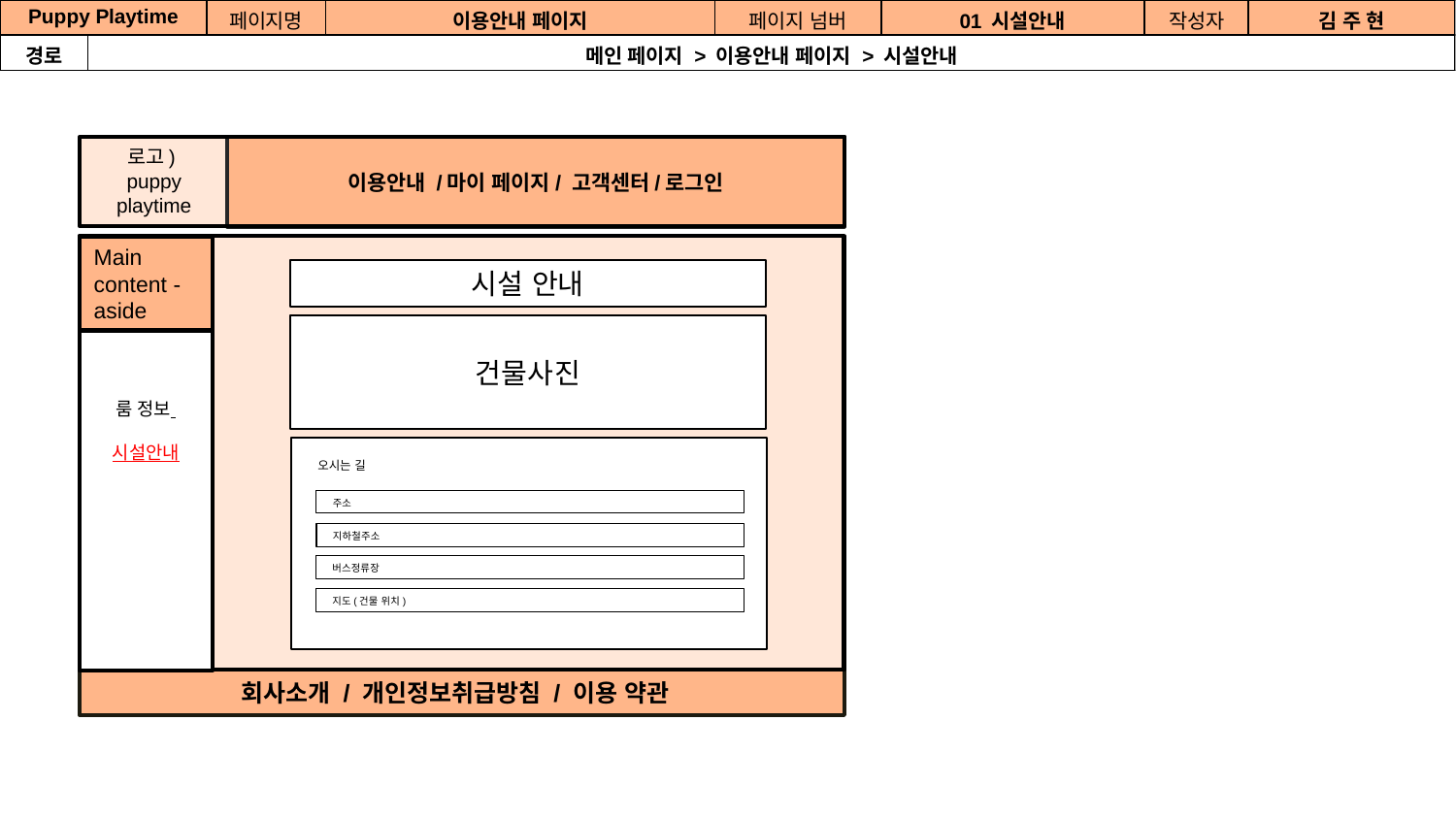

| Puppy Playtime | 김 주 영 | 페이지명 | 이용안내 페이지 | 페이지 넘버 | 01 시설안내 | 작성자 | 김 주 현 |
| --- | --- | --- | --- | --- | --- | --- | --- |
| 경로 | 메인 페이지 > 이용안내 페이지 > 시설안내 | 김 주 영 | 김 주 영 | 김 주 영 | 김 주 영 | 김 주 영 | 김 주 영 |
공간(오피스) 대여 시스템
이용안내 /마이 페이지/ 고객센터/로그인
로고)
puppy
playtime
회사소개 / 개인정보취급방침 / 이용 약관

룸 정보
시설안내

Main content -aside

시설 안내
건물사진

오시는 길
주소

지하철주소

버스정류장

지도(건물 위치)